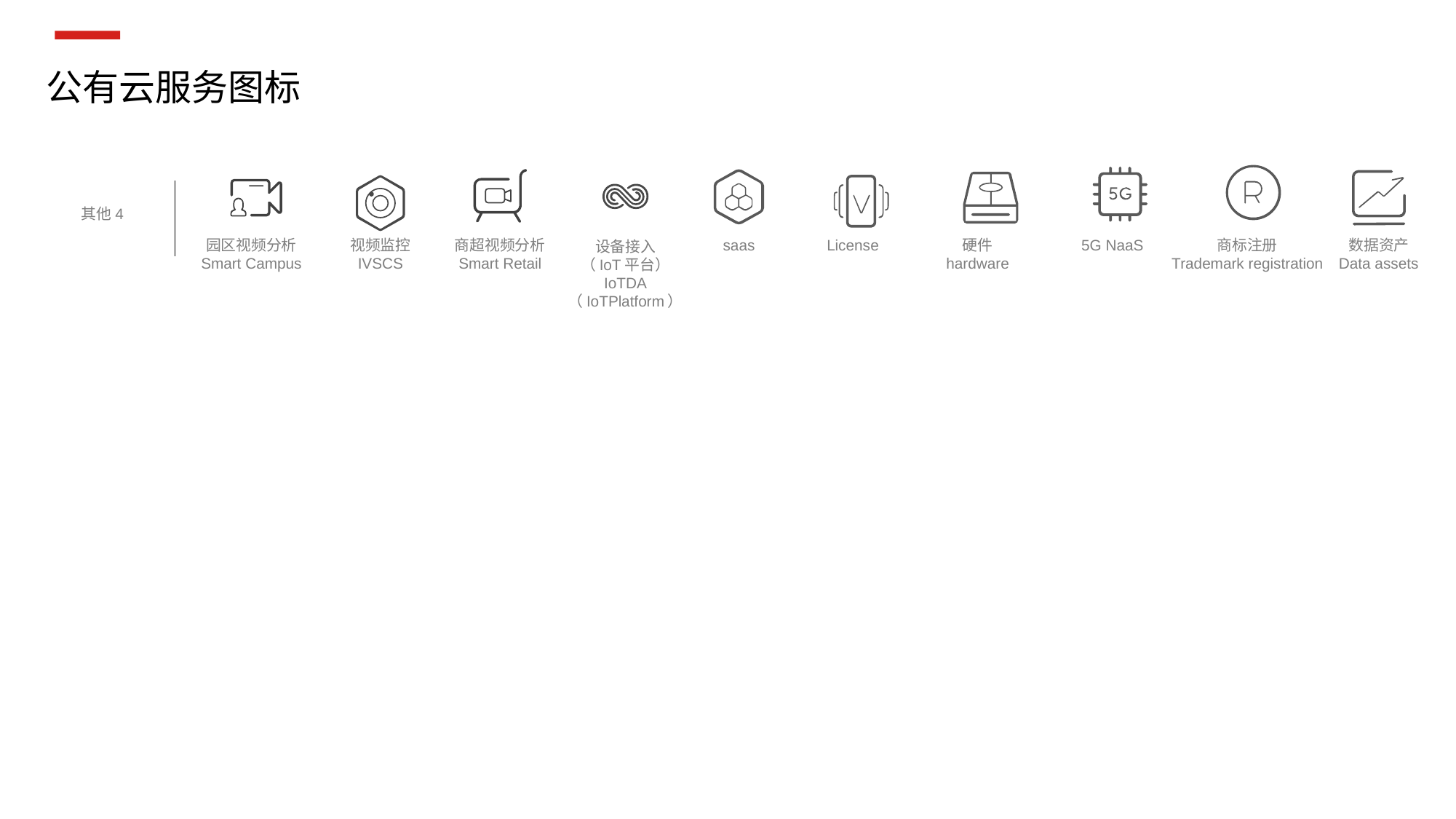

公有云服务图标

其他4
园区视频分析
Smart Campus
视频监控
IVSCS
商超视频分析
Smart Retail
saas
License
硬件
hardware
5G NaaS
商标注册
Trademark registration
数据资产
Data assets
设备接入
（IoT平台）
IoTDA
（IoTPlatform）